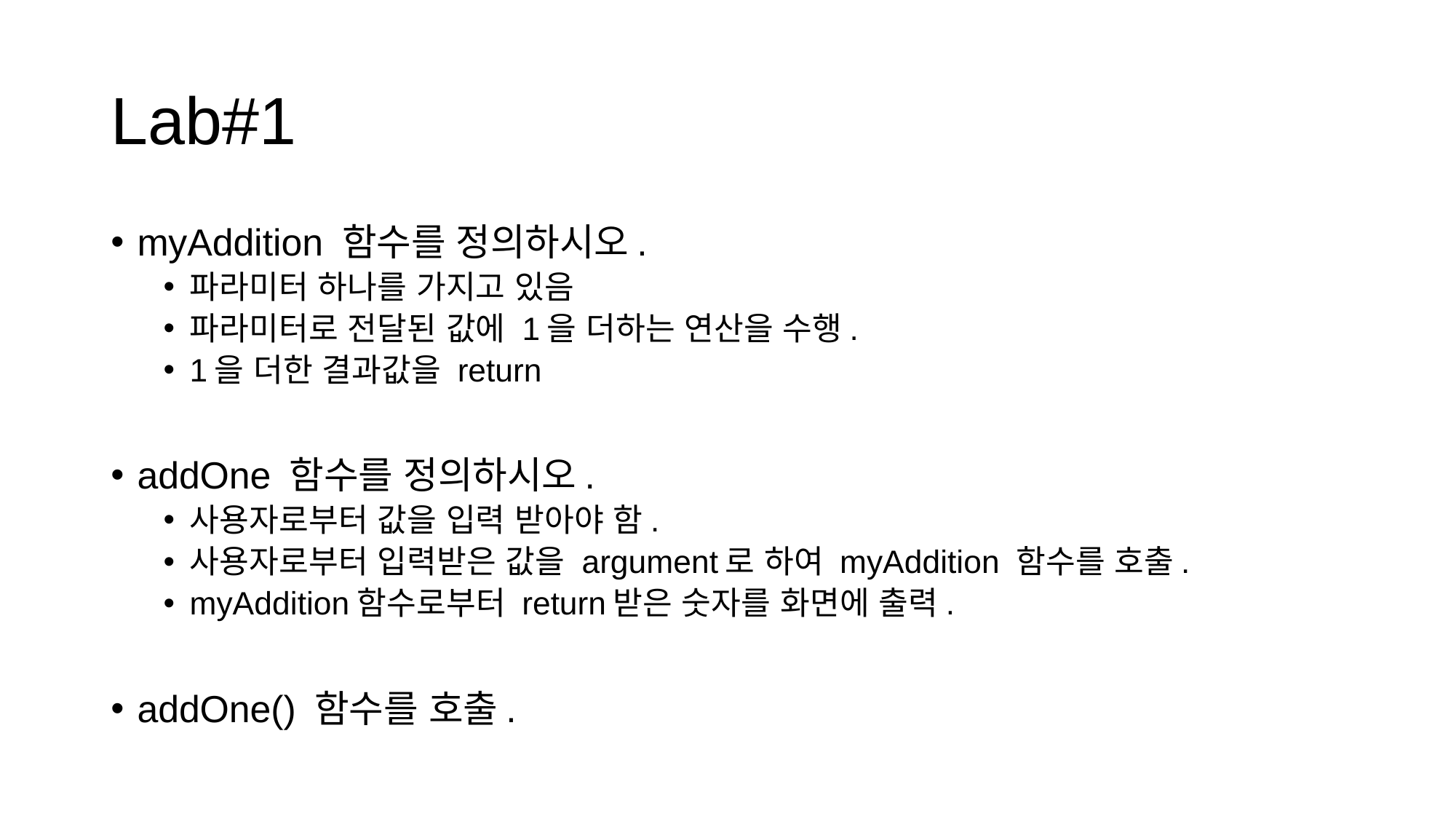

# Lab#1
myAddition 함수를 정의하시오.
파라미터 하나를 가지고 있음
파라미터로 전달된 값에 1을 더하는 연산을 수행.
1을 더한 결과값을 return

addOne 함수를 정의하시오.
사용자로부터 값을 입력 받아야 함.
사용자로부터 입력받은 값을 argument로 하여 myAddition 함수를 호출.
myAddition함수로부터 return받은 숫자를 화면에 출력.

addOne() 함수를 호출.